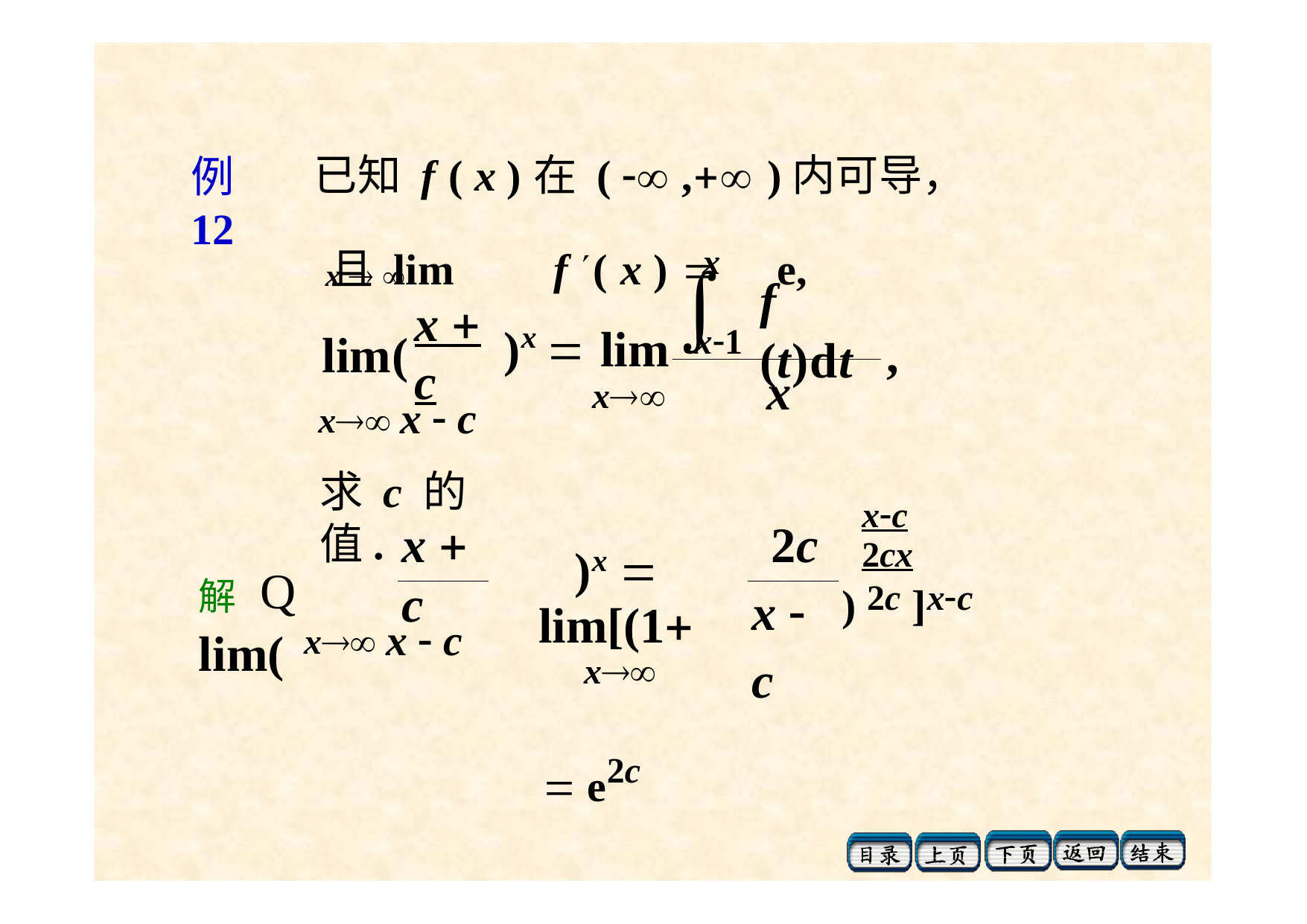

已知 f ( x )在 ( −∞ ,+∞ )内可导，且 lim	f ′( x ) =	e,
例12
x
∫
x → ∞
x + c
f (t)dt
x−1
lim(
)x = lim
x→∞
,
x→∞ x − c
求 c 的值.
x

x−c	2cx
) 2c ]x−c
2c  x − c
x + c
解 Q lim(
)x = lim[(1+
x→∞
= e2c
x→∞ x − c